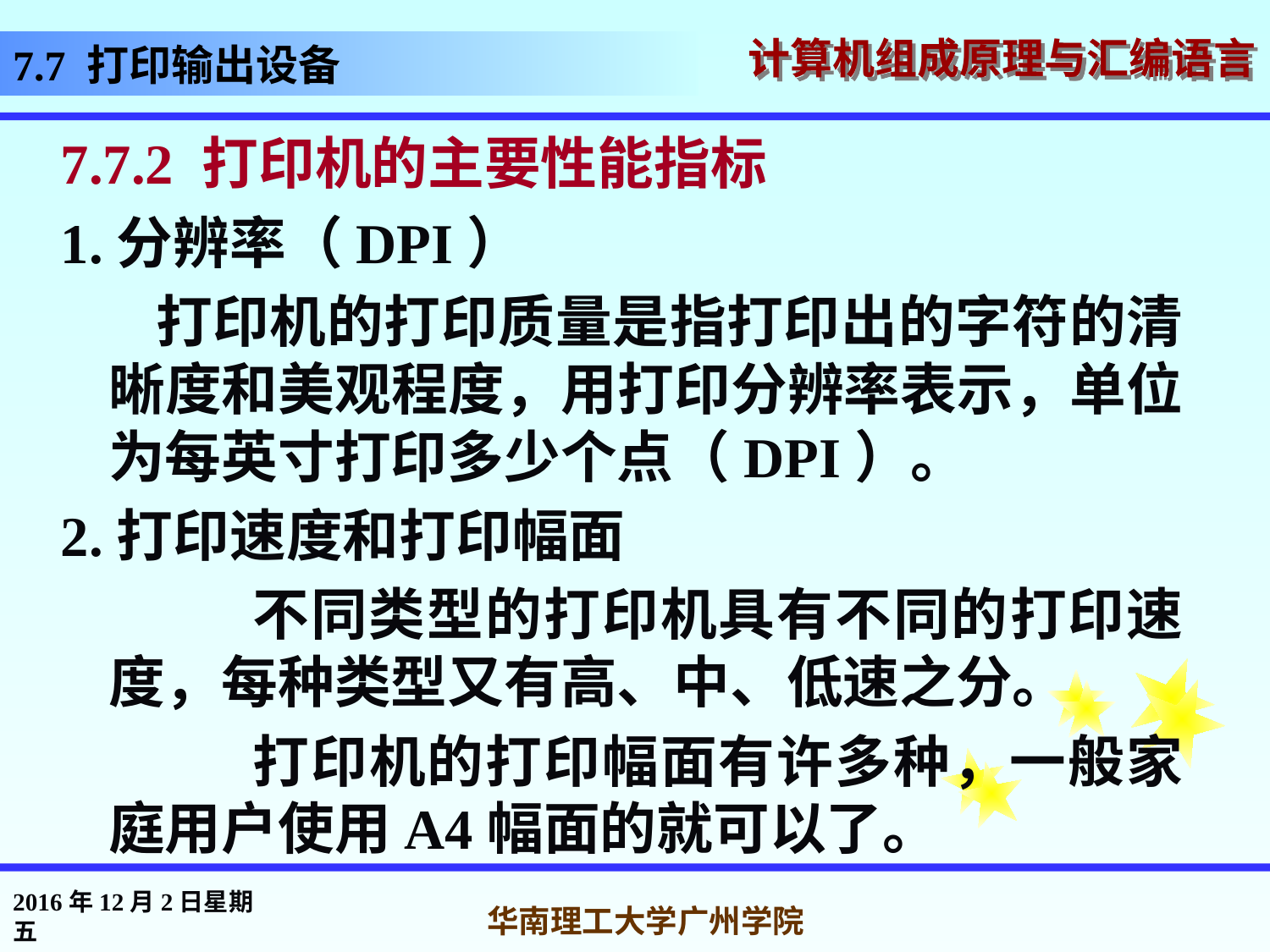

# 7.7 打印输出设备
7.7.2 打印机的主要性能指标
1.分辨率（DPI）
      打印机的打印质量是指打印出的字符的清晰度和美观程度，用打印分辨率表示，单位为每英寸打印多少个点（DPI）。
2.打印速度和打印幅面
            不同类型的打印机具有不同的打印速度，每种类型又有高、中、低速之分。
            打印机的打印幅面有许多种，一般家庭用户使用A4幅面的就可以了。
2016年12月2日星期五
华南理工大学广州学院